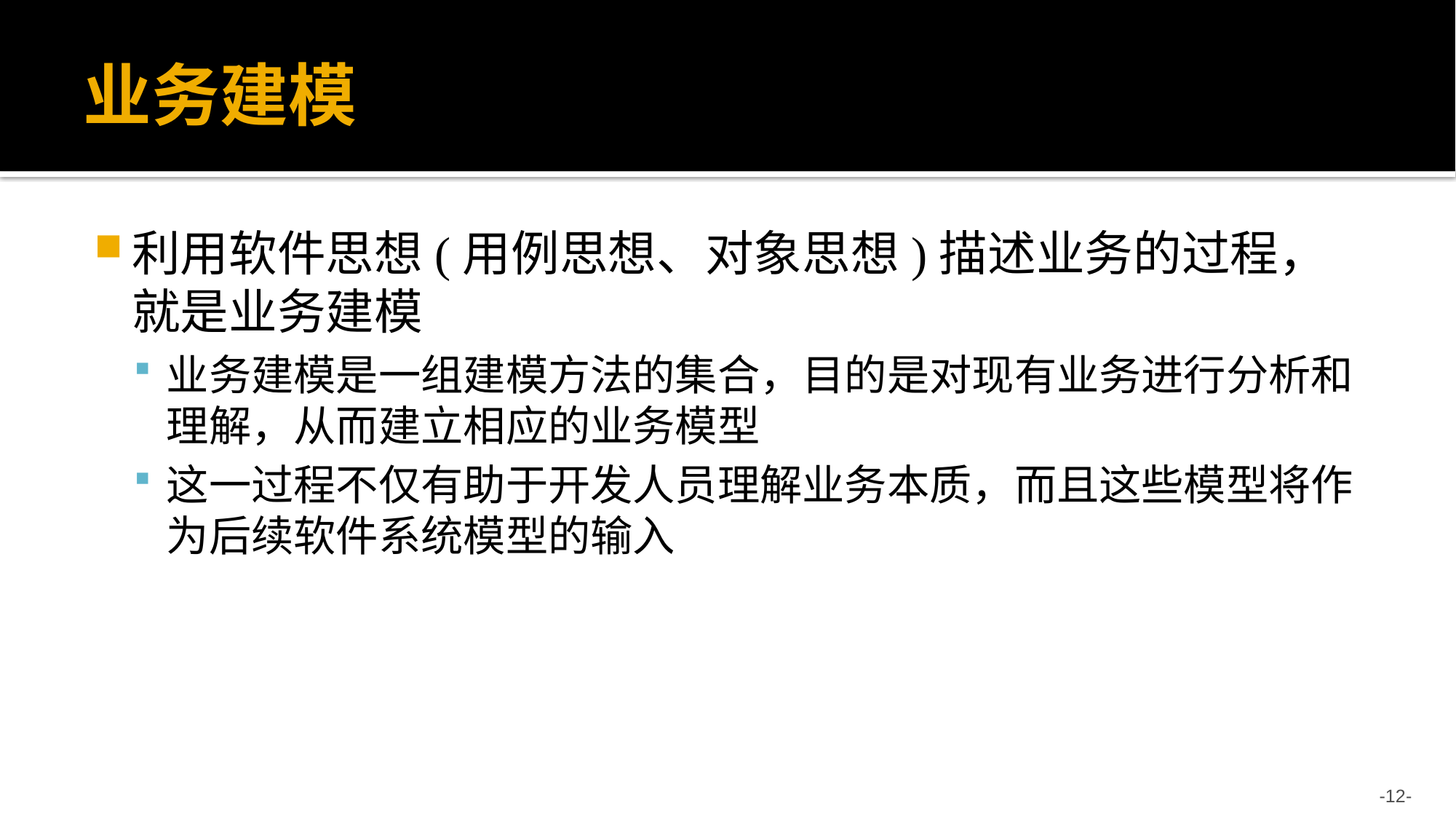

# 业务建模
利用软件思想(用例思想、对象思想)描述业务的过程，就是业务建模
业务建模是一组建模方法的集合，目的是对现有业务进行分析和理解，从而建立相应的业务模型
这一过程不仅有助于开发人员理解业务本质，而且这些模型将作为后续软件系统模型的输入
-12-